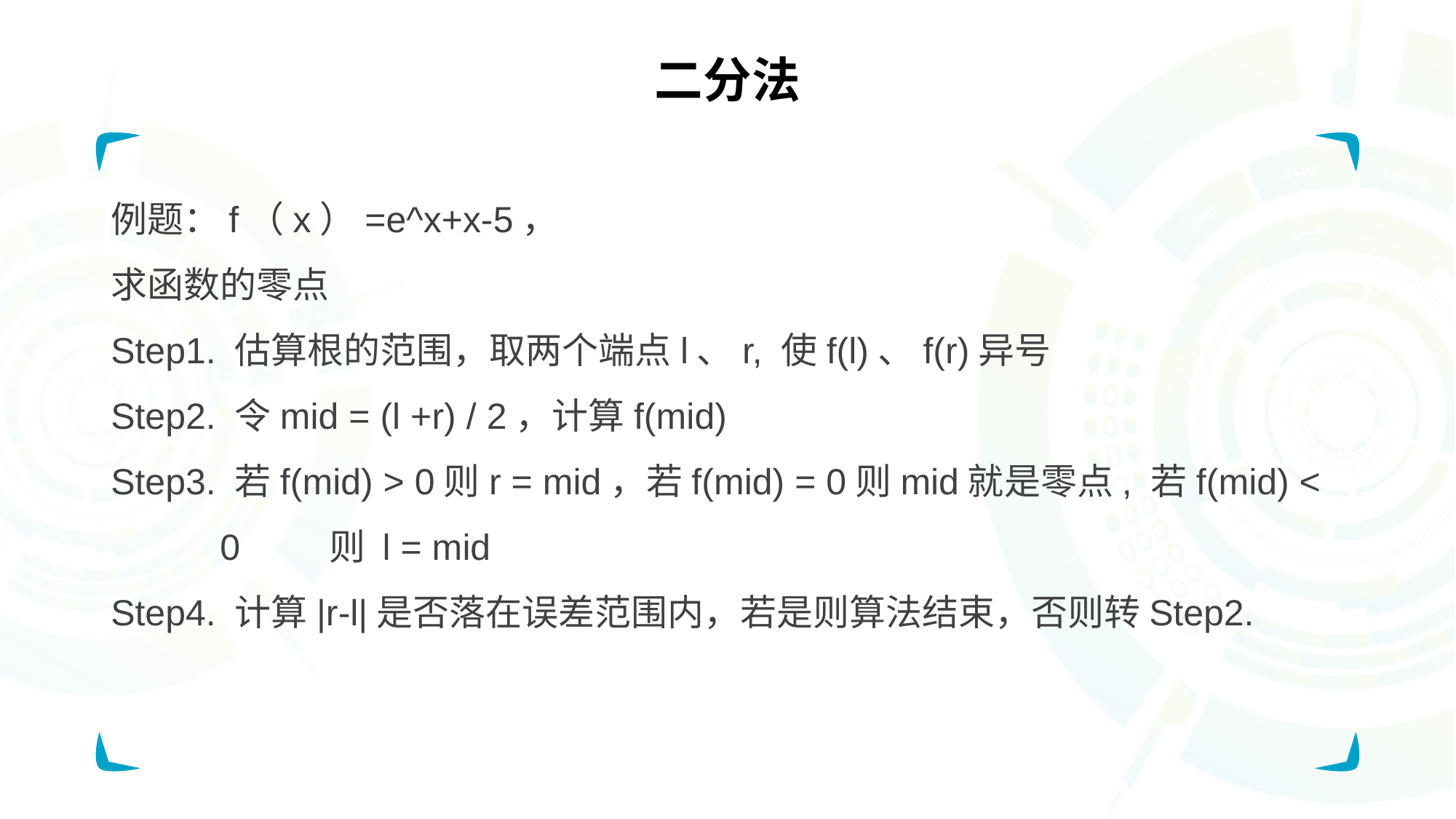

# 二分法

例题：f（x）=e^x+x-5，
求函数的零点
Step1. 估算根的范围，取两个端点l、r, 使f(l)、f(r)异号
Step2. 令mid = (l +r) / 2，计算f(mid)
Step3. 若f(mid) > 0则r = mid，若f(mid) = 0则mid就是零点, 若f(mid) < 	0 	则 l = mid
Step4. 计算|r-l|是否落在误差范围内，若是则算法结束，否则转Step2.